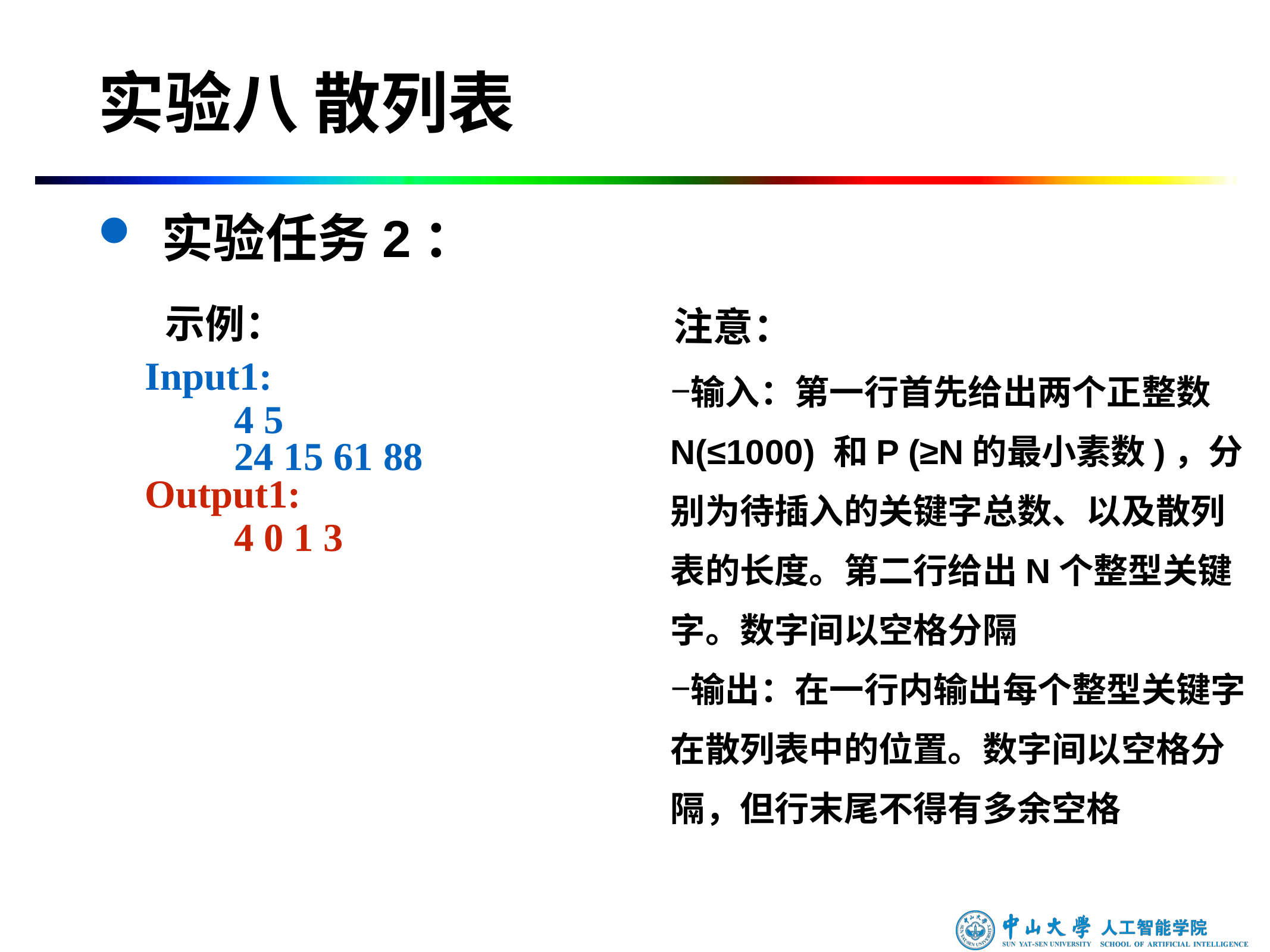

# 实验八 散列表
实验任务2：
示例：
注意：
输入：第一行首先给出两个正整数N(≤1000) 和P (≥N的最小素数)，分别为待插入的关键字总数、以及散列表的长度。第二行给出N个整型关键字。数字间以空格分隔
输出：在一行内输出每个整型关键字在散列表中的位置。数字间以空格分隔，但行末尾不得有多余空格
Input1:

	4 5
	24 15 61 88
Output1:

	4 0 1 3